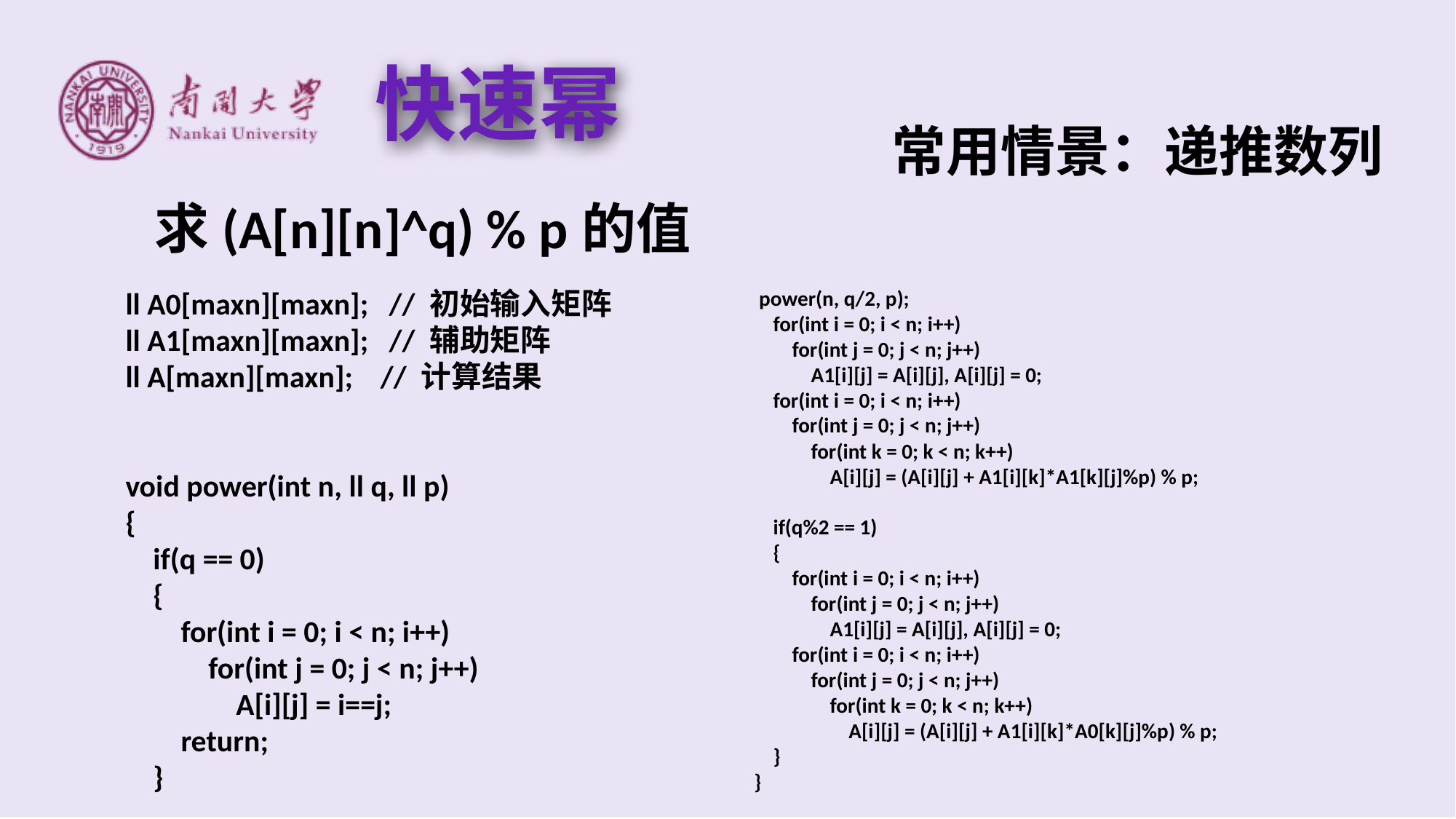

快速幂
常用情景：递推数列
求(A[n][n]^q) % p的值
ll A0[maxn][maxn];   // 初始输入矩阵
ll A1[maxn][maxn];   // 辅助矩阵
ll A[maxn][maxn];    // 计算结果

void power(int n, ll q, ll p)
{
    if(q == 0)
    {
        for(int i = 0; i < n; i++)
            for(int j = 0; j < n; j++)
                A[i][j] = i==j;
        return;
    }

 power(n, q/2, p);
    for(int i = 0; i < n; i++)
        for(int j = 0; j < n; j++)
            A1[i][j] = A[i][j], A[i][j] = 0;
    for(int i = 0; i < n; i++)
        for(int j = 0; j < n; j++)
            for(int k = 0; k < n; k++)
                A[i][j] = (A[i][j] + A1[i][k]*A1[k][j]%p) % p;

    if(q%2 == 1)
    {
        for(int i = 0; i < n; i++)
            for(int j = 0; j < n; j++)
                A1[i][j] = A[i][j], A[i][j] = 0;
        for(int i = 0; i < n; i++)
            for(int j = 0; j < n; j++)
                for(int k = 0; k < n; k++)
                    A[i][j] = (A[i][j] + A1[i][k]*A0[k][j]%p) % p;
    }
}